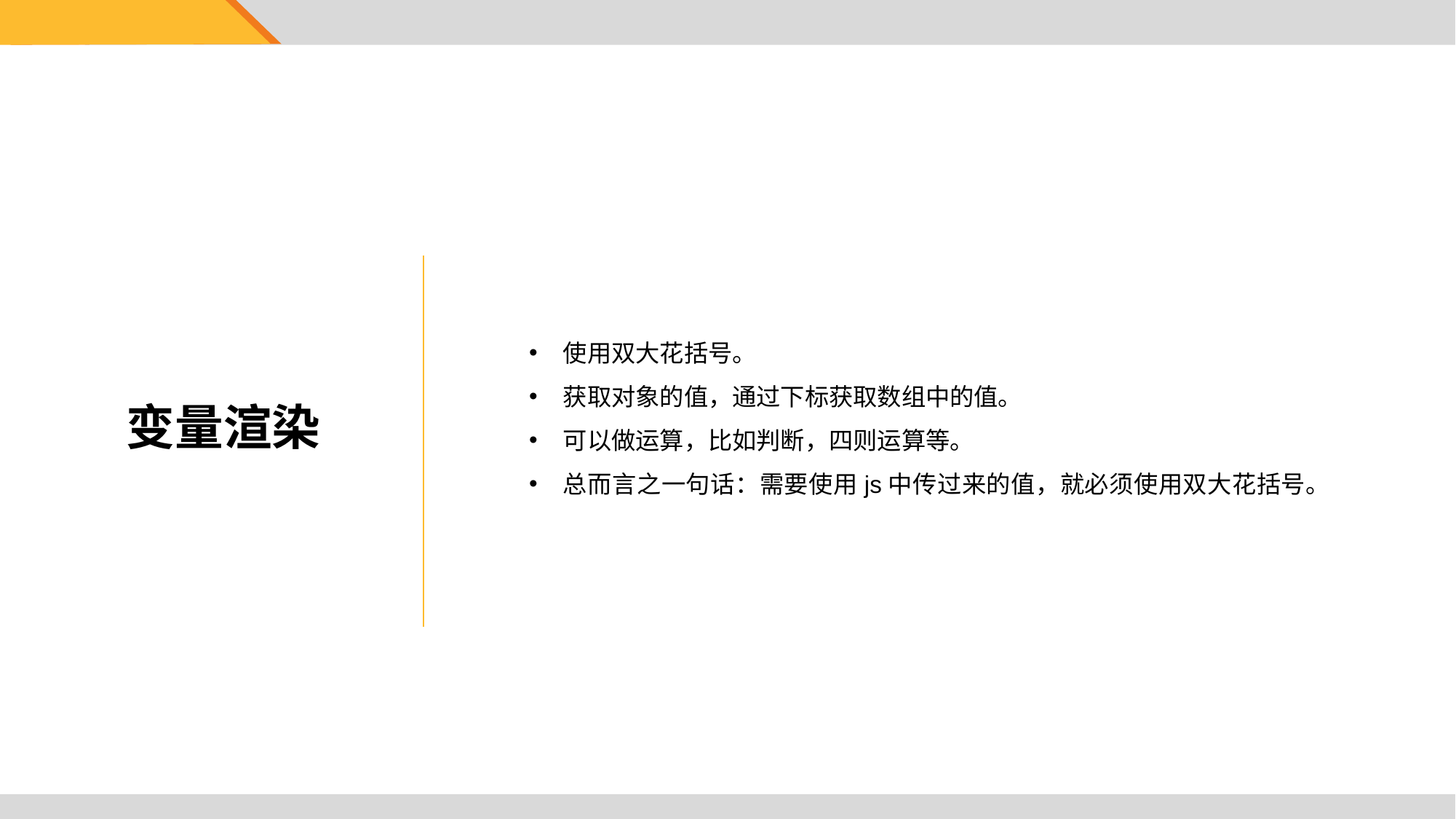

使用双大花括号。
获取对象的值，通过下标获取数组中的值。
可以做运算，比如判断，四则运算等。
总而言之一句话：需要使用js中传过来的值，就必须使用双大花括号。
变量渲染